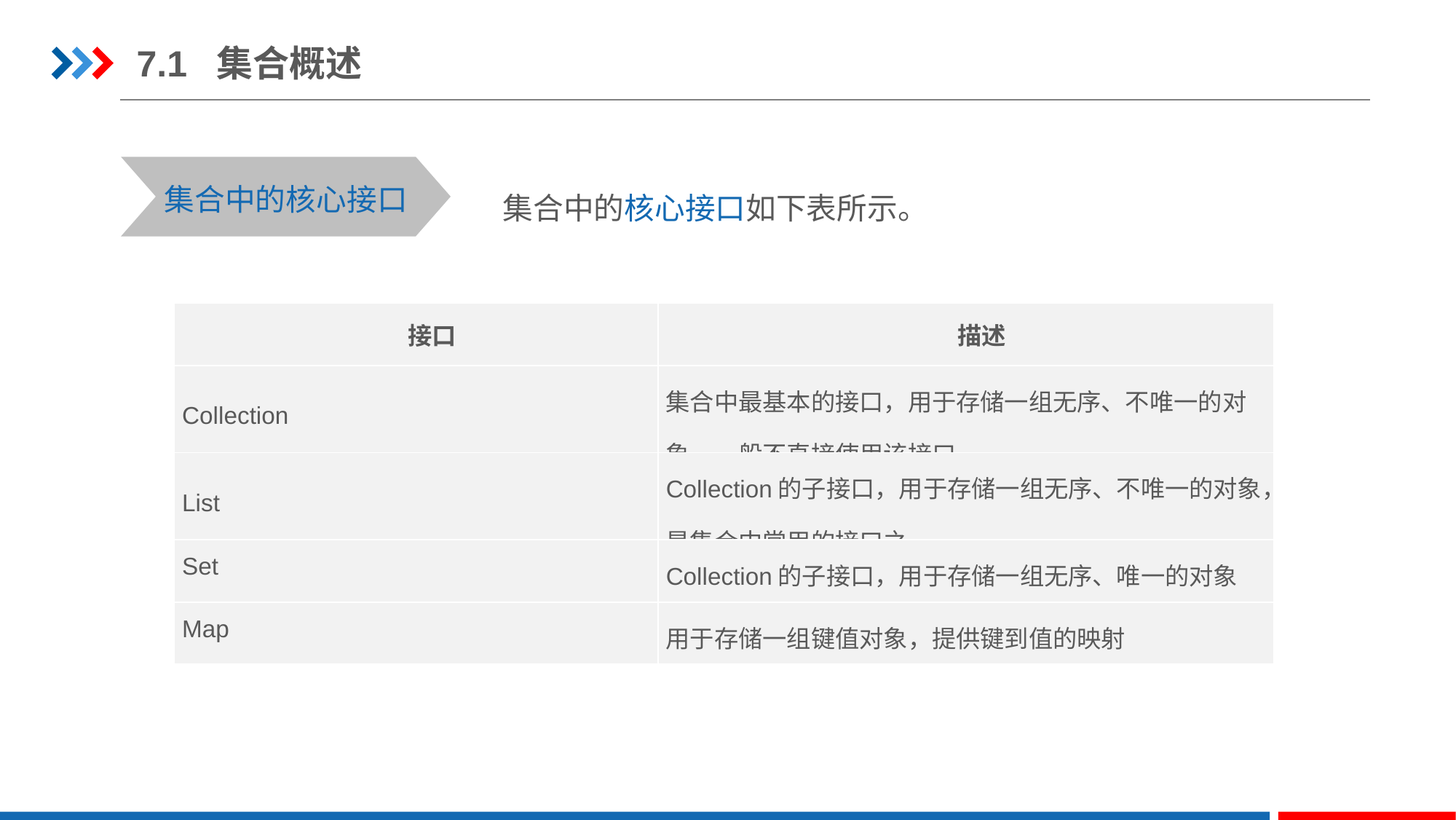

7.1  集合概述

集合中的核心接口如下表所示。
集合中的核心接口
| 接口 | 描述 |
| --- | --- |
| Collection | 集合中最基本的接口，用于存储一组无序、不唯一的对象，一般不直接使用该接口 |
| List | Collection的子接口，用于存储一组无序、不唯一的对象，是集合中常用的接口之一 |
| Set | Collection的子接口，用于存储一组无序、唯一的对象 |
| Map | 用于存储一组键值对象，提供键到值的映射 |